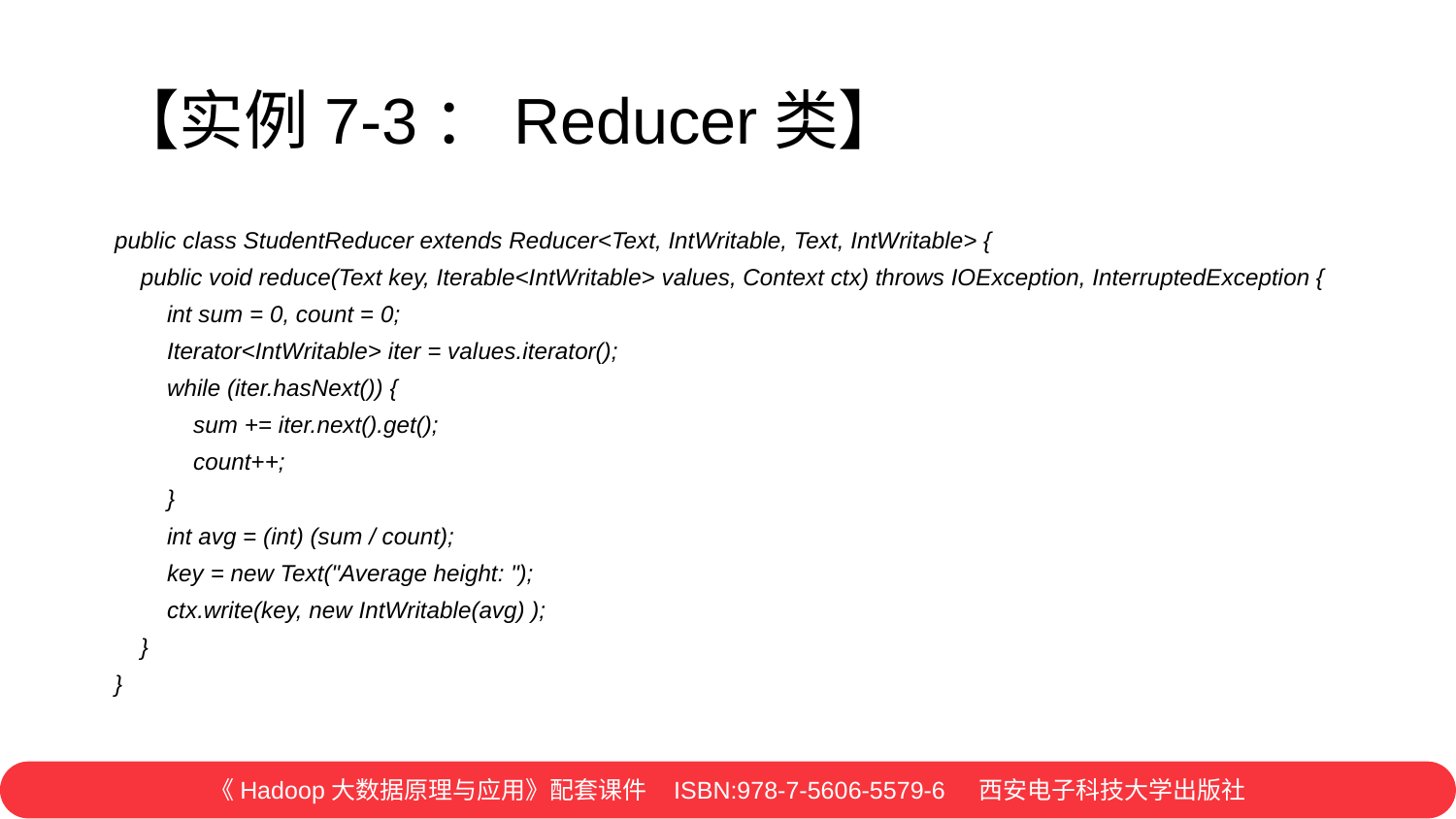

# 【实例7-3：Reducer类】
public class StudentReducer extends Reducer<Text, IntWritable, Text, IntWritable> {
    public void reduce(Text key, Iterable<IntWritable> values, Context ctx) throws IOException, InterruptedException {
        int sum = 0, count = 0;
        Iterator<IntWritable> iter = values.iterator();
        while (iter.hasNext()) {
            sum += iter.next().get();
            count++;
        }
        int avg = (int) (sum / count);
        key = new Text("Average height: ");
        ctx.write(key, new IntWritable(avg) );
    }
}